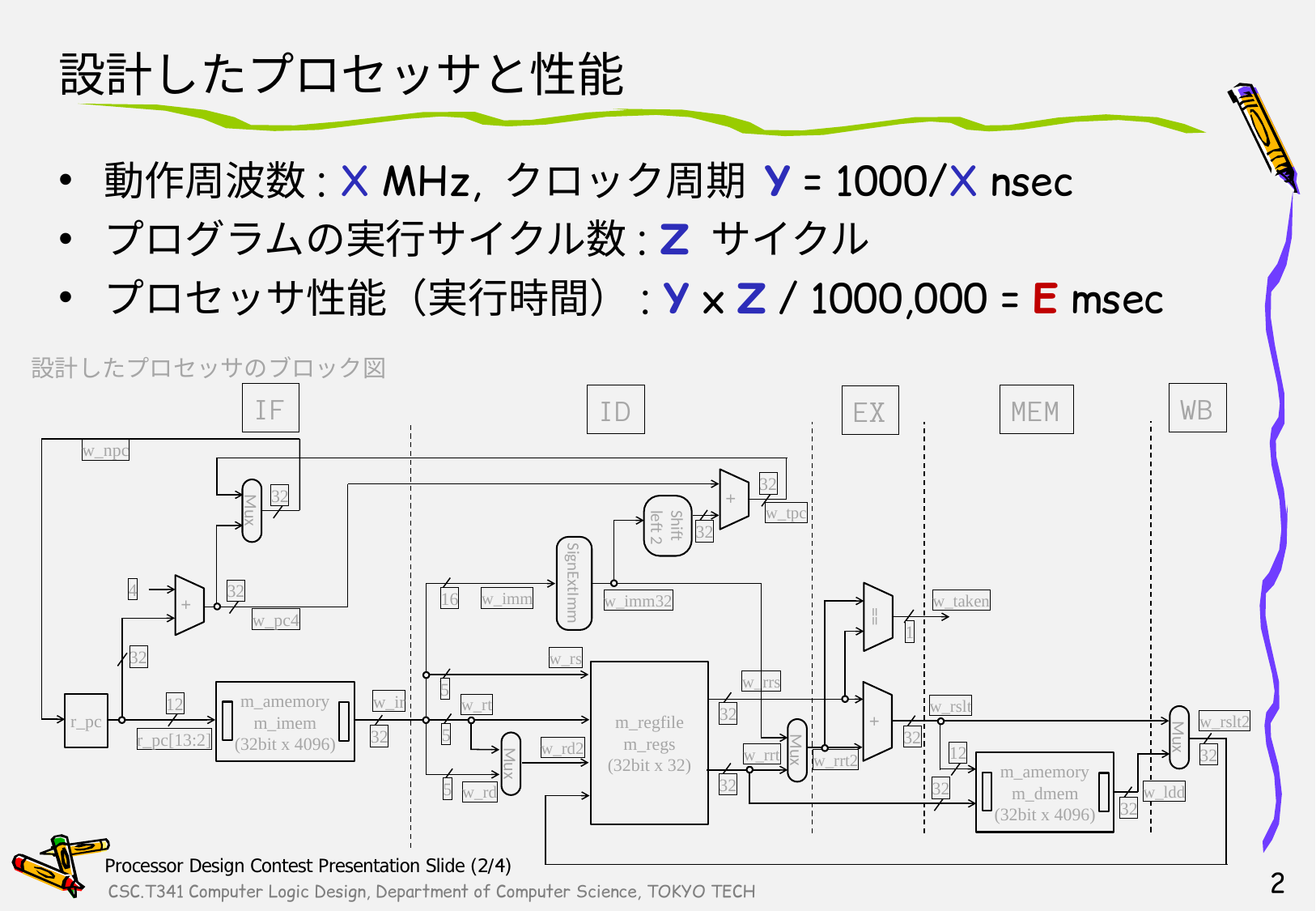

# 設計したプロセッサと性能
動作周波数: X MHz, クロック周期 Y = 1000/X nsec
プログラムの実行サイクル数: Z サイクル
プロセッサ性能（実行時間）: Y x Z / 1000,000 = E msec
設計したプロセッサのブロック図
IF
WB
ID
MEM
EX
w_npc
32
Mux
32
+
Shift
 left 2
w_tpc
32
SignExtImm
4
32

16
w_imm
w_imm32
w_taken
+
==

w_pc4
1
32
w_rs
m_regfile
m_regs
(32bit x 32)
w_rrs

5
m_amemory
m_imem
(32bit x 4096)
w_ir
12
r_pc
w_rt
w_rslt

32
Mux
+
w_rslt2

Mux
5
32
32
r_pc[13:2]
Mux
w_rd2
12
32
w_rrt

w_rrt2
m_amemory
m_dmem
(32bit x 4096)

32
32
5
w_ldd
w_rd
32
Processor Design Contest Presentation Slide (2/4)
2